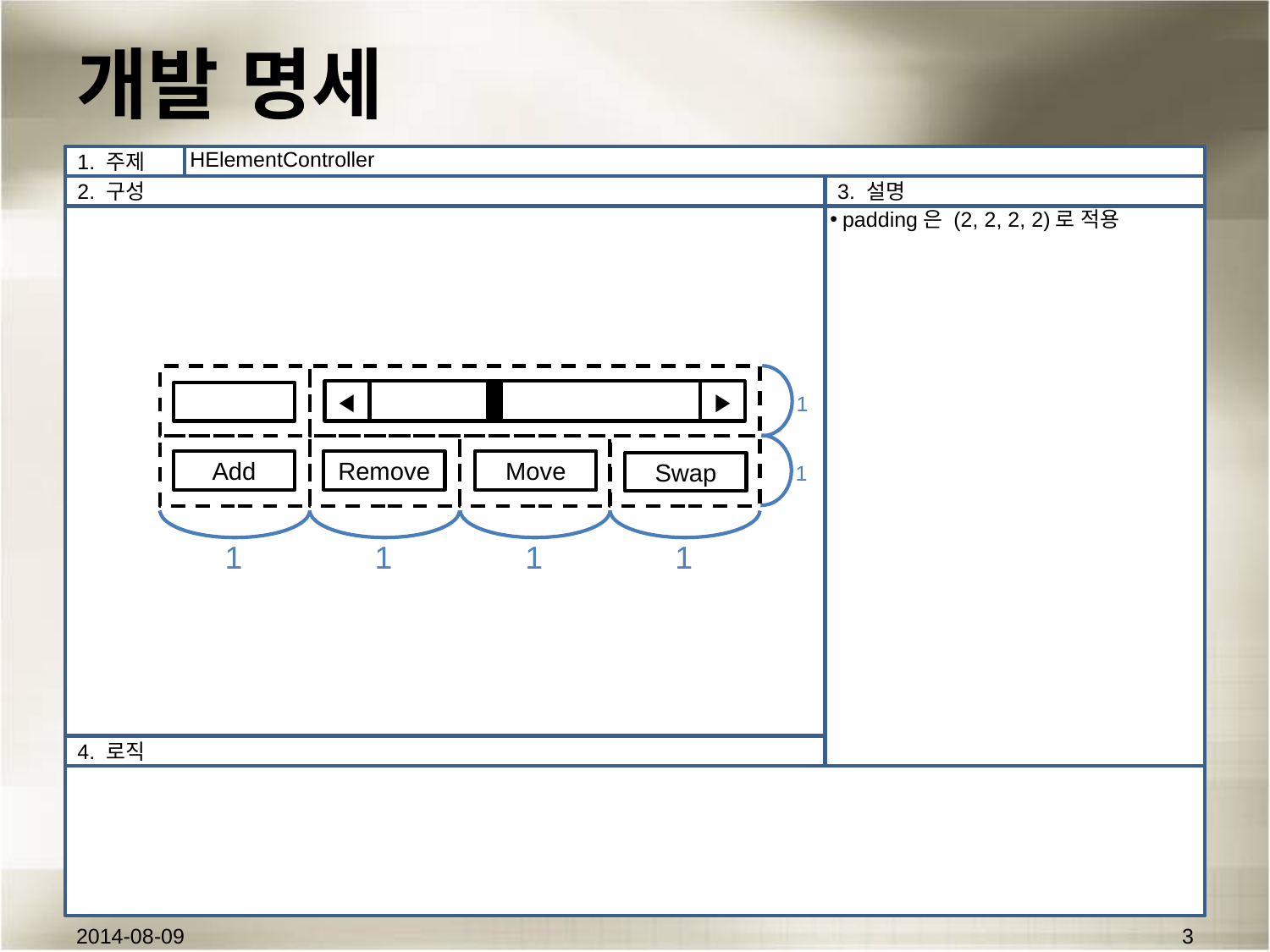

# 개발 명세

HElementController
padding은 (2, 2, 2, 2)로 적용

1

◀

▶

Remove
Move
Add
Swap

1

1

1

1

1

2014-08-09
3